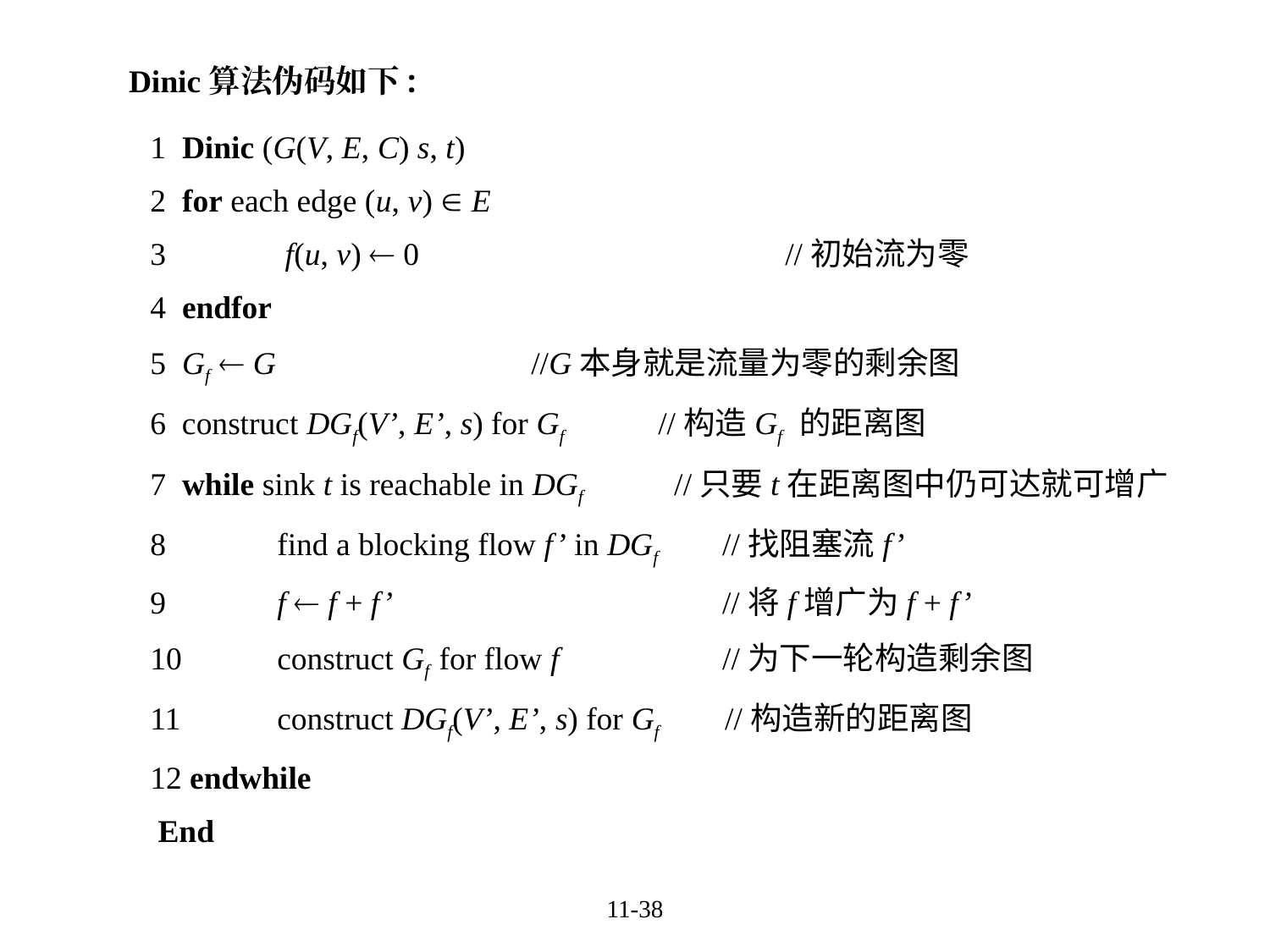

Dinic算法伪码如下:
1  Dinic (G(V, E, C) s, t)
2  for each edge (u, v) ∈ E
3 	 f(u, v) ← 0			//初始流为零
4  endfor
5  Gf  ← G			//G本身就是流量为零的剩余图
6  construct DGf(V’, E’, s) for Gf  	//构造Gf  的距离图
7  while sink t is reachable in DGf	  //只要t在距离图中仍可达就可增广
8 	find a blocking flow f’ in DGf        //找阻塞流f’
9 	f ← f + f’			        //将f增广为f + f’
10	construct Gf  for flow f	        //为下一轮构造剩余图
11 	construct DGf(V’, E’, s) for Gf         //构造新的距离图
12 endwhile
 End
11-38